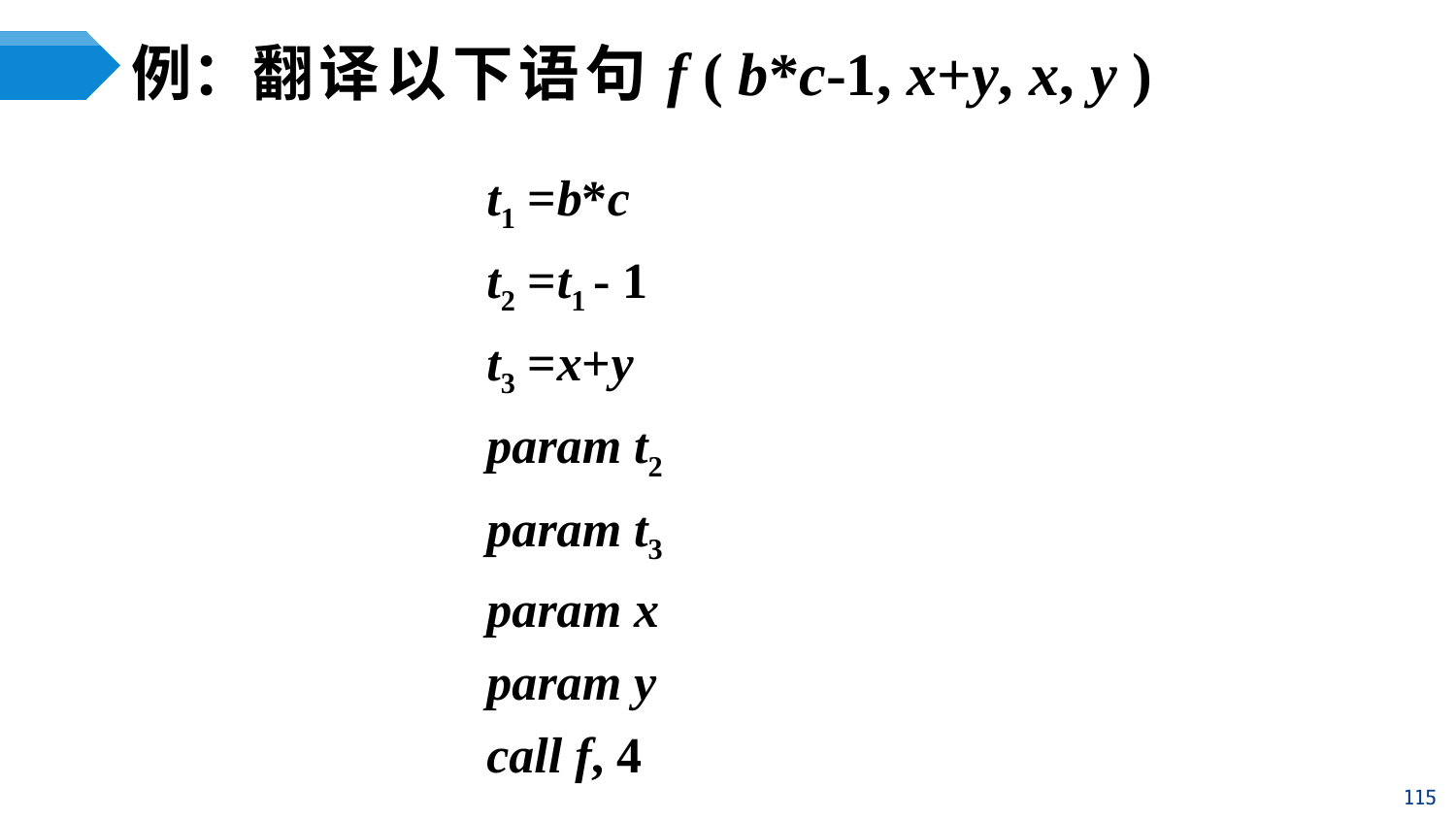

# 例：翻译以下语句f ( b*c-1, x+y, x, y )
t1 =b*c
t2 =t1 - 1
t3 =x+y
param t2
param t3
param x
param y
call f, 4
115